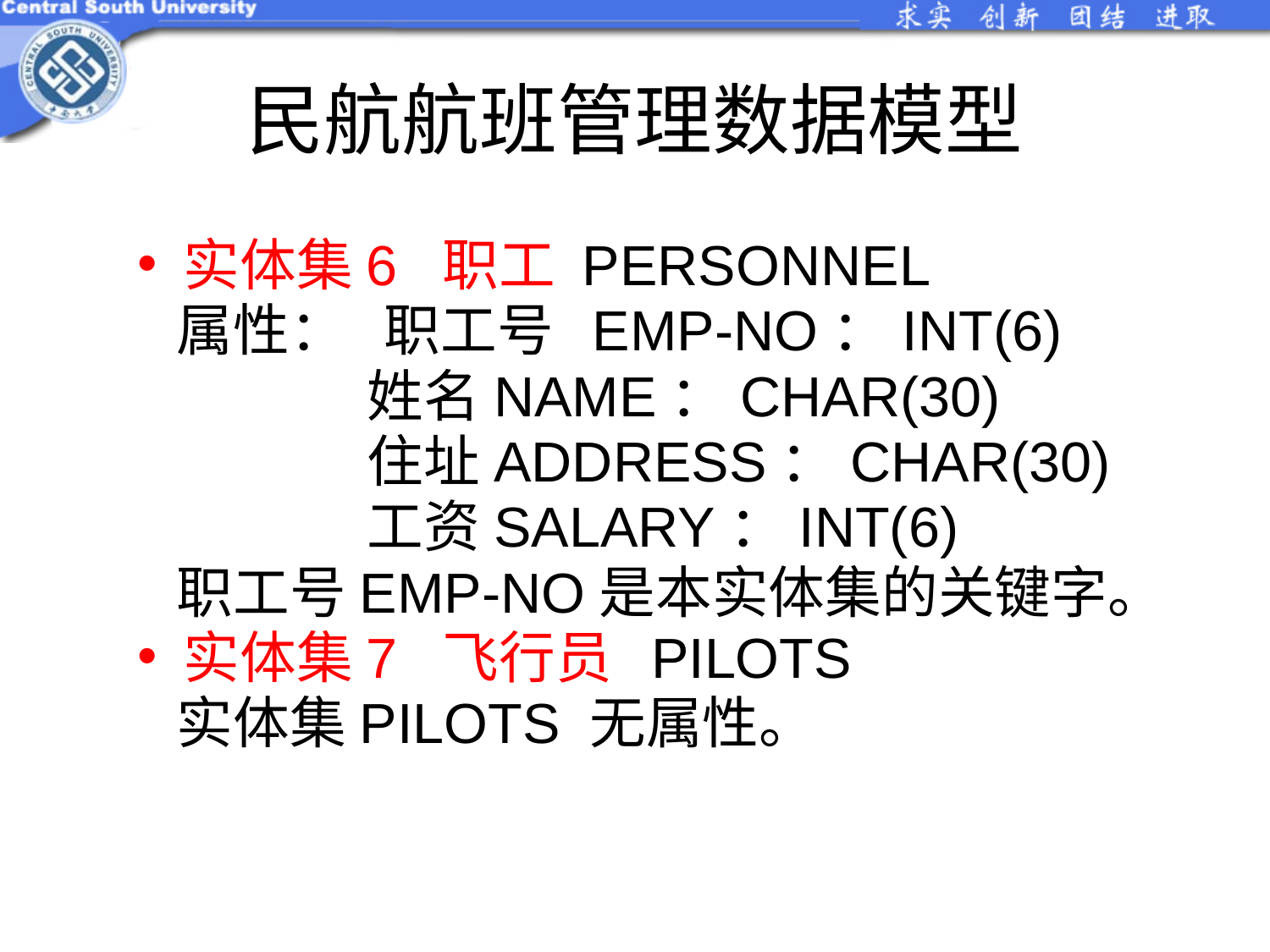

# 民航航班管理数据模型
 实体集6  职工 PERSONNEL
  属性：   职工号  EMP-NO：INT(6)
                 姓名NAME：CHAR(30)
                 住址ADDRESS：CHAR(30)
                 工资SALARY：INT(6)
  职工号EMP-NO是本实体集的关键字。
 实体集7  飞行员  PILOTS
  实体集PILOTS 无属性。